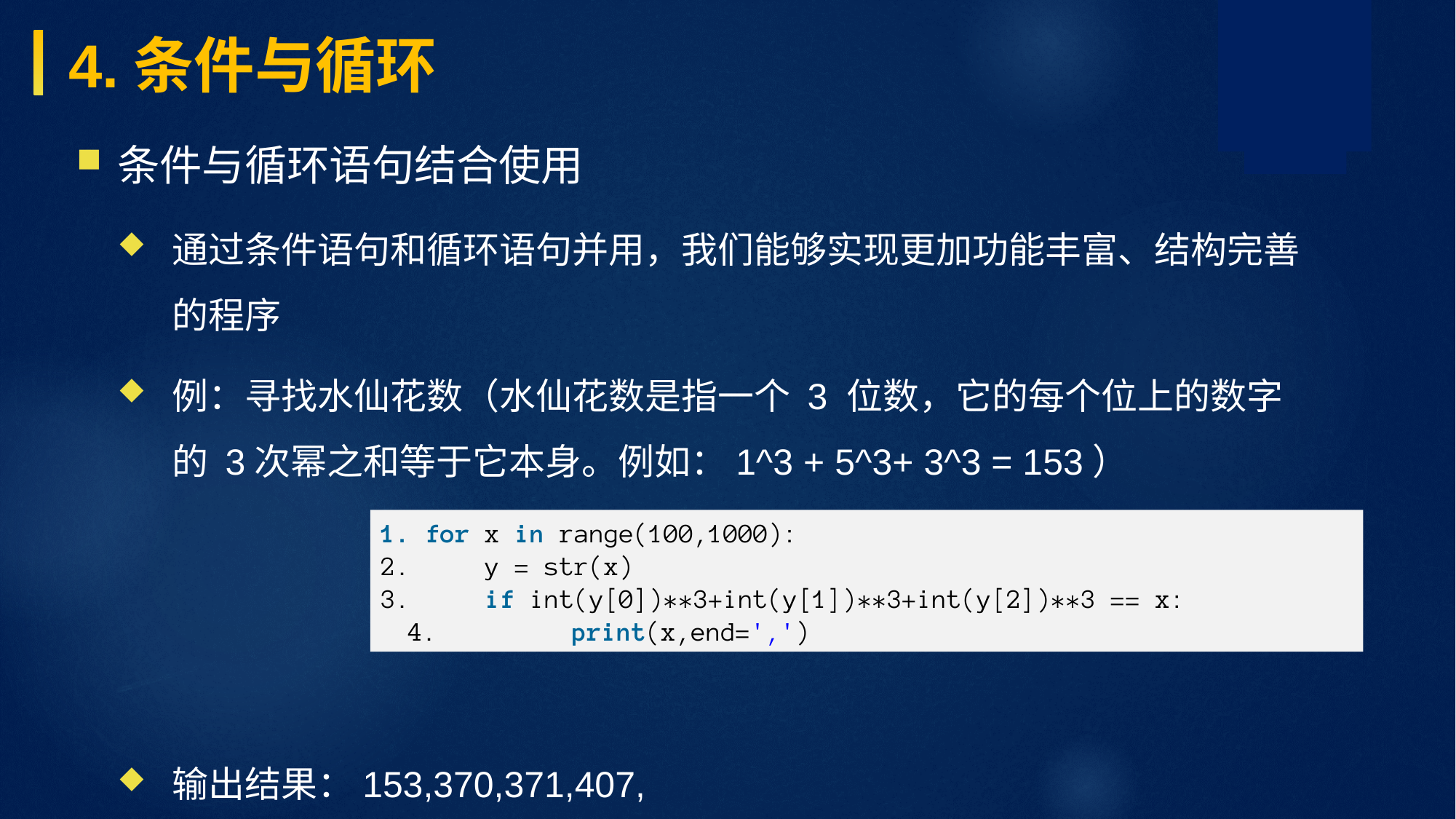

4.条件与循环
条件与循环语句结合使用
通过条件语句和循环语句并用，我们能够实现更加功能丰富、结构完善的程序
例：寻找水仙花数（水仙花数是指一个 3 位数，它的每个位上的数字的 3次幂之和等于它本身。例如：1^3 + 5^3+ 3^3 = 153）

输出结果：153,370,371,407,
1. for x in range(100,1000):    2.     y = str(x)    3.     if int(y[0])**3+int(y[1])**3+int(y[2])**3 == x:    4.         print(x,end=',')